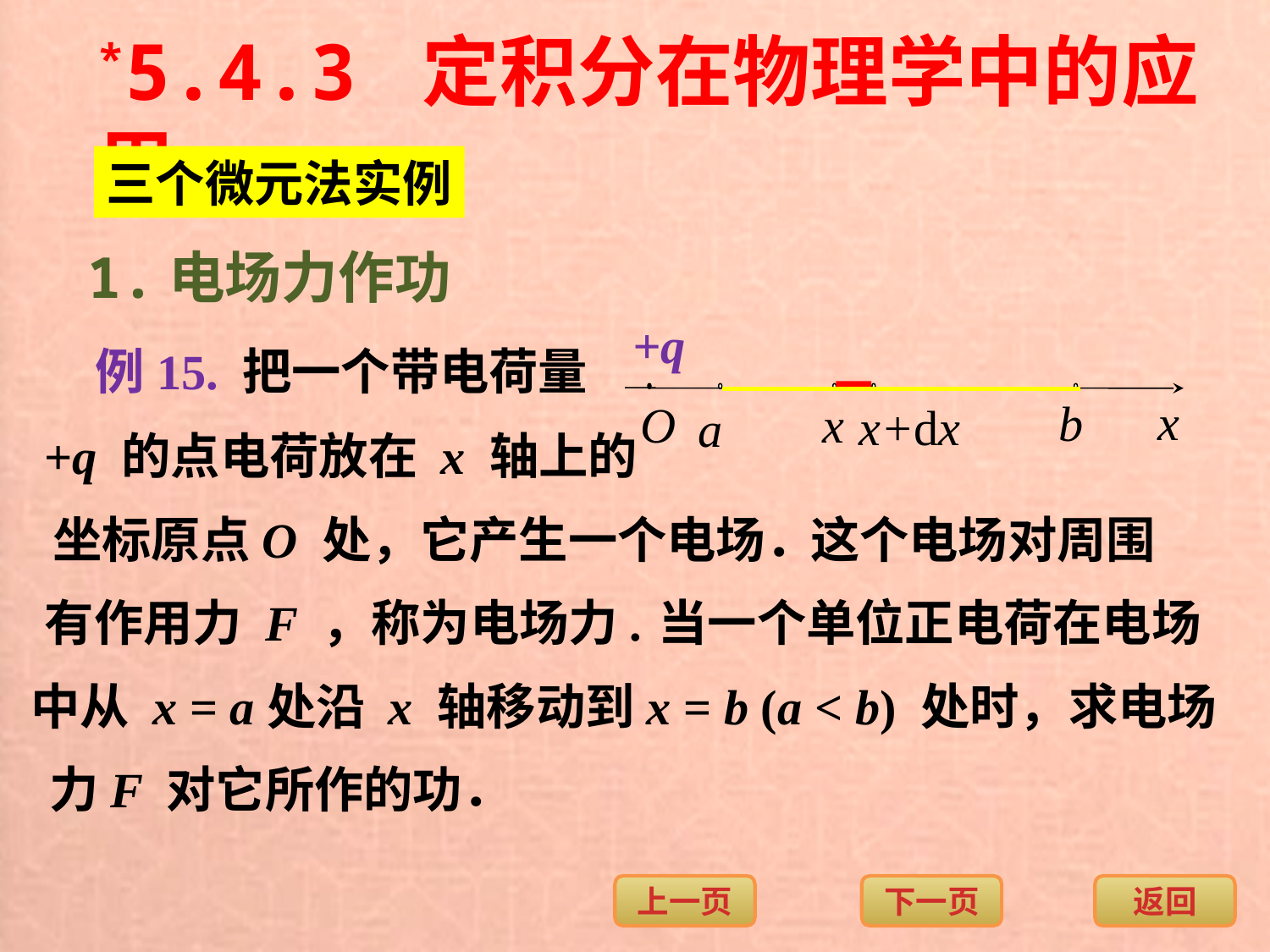

*5.4.3 定积分在物理学中的应用
三个微元法实例
1.电场力作功
+q

x
b
O
x
x+dx
a
例15. 把一个带电荷量
+q 的点电荷放在 x 轴上的
坐标原点O 处，它产生一个电场．
这个电场对周围
有作用力 F ，称为电场力.
当一个单位正电荷在电场
中从 x = a处沿 x 轴移动到x = b (a < b) 处时，求电场
力F 对它所作的功．